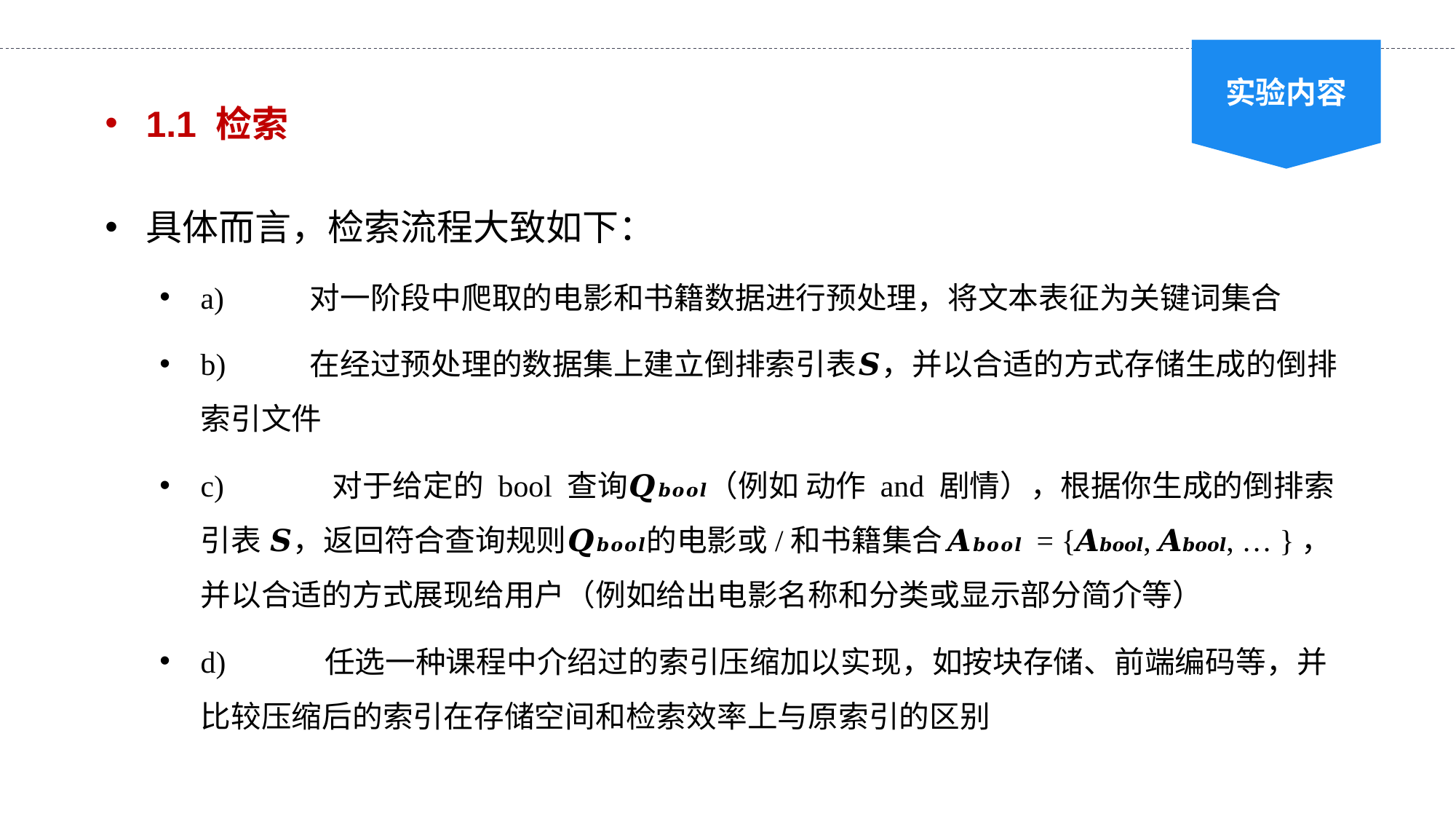

实验内容
1.1 检索
具体而言，检索流程大致如下：
a)	对一阶段中爬取的电影和书籍数据进行预处理，将文本表征为关键词集合
b)	在经过预处理的数据集上建立倒排索引表𝑺，并以合适的方式存储生成的倒排索引文件
c)	  对于给定的 bool 查询𝑸𝒃𝒐𝒐𝒍（例如 动作 and 剧情），根据你生成的倒排索引表 𝑺，返回符合查询规则𝑸𝒃𝒐𝒐𝒍的电影或/和书籍集合𝑨𝒃𝒐𝒐𝒍 = {𝑨𝒃𝒐𝒐𝒍, 𝑨𝒃𝒐𝒐𝒍, … }，并以合适的方式展现给用户（例如给出电影名称和分类或显示部分简介等）
d)	 任选一种课程中介绍过的索引压缩加以实现，如按块存储、前端编码等，并比较压缩后的索引在存储空间和检索效率上与原索引的区别